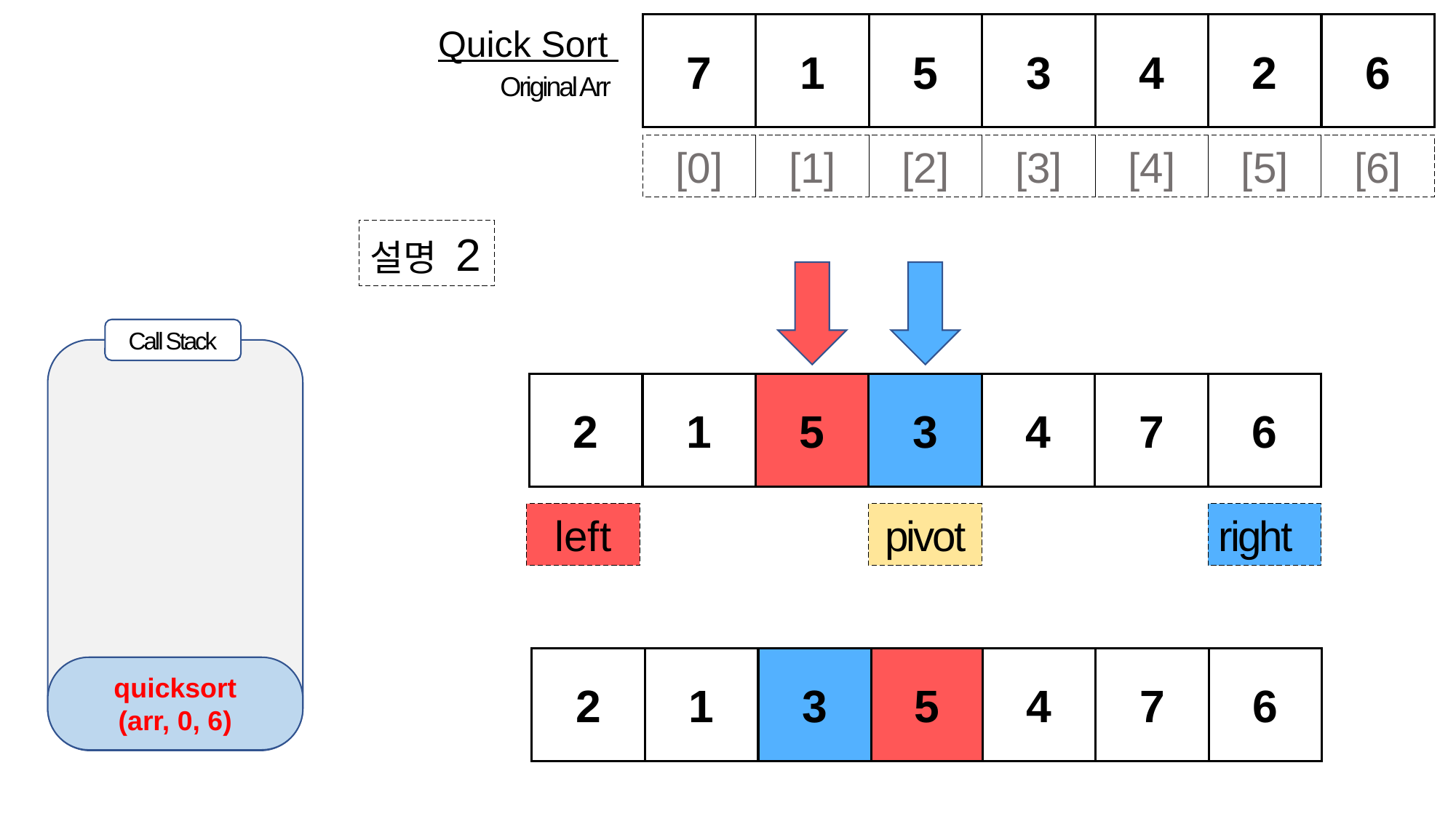

6
3
4
2
7
1
5
Quick Sort
Original Arr
[3]
[4]
[5]
[6]
[0]
[1]
[2]
설명 2

Call Stack

quicksort
(arr, 0, 6)
2
7
6
3
4
1
5
left
pivot
right
3
5
2
7
6
4
1